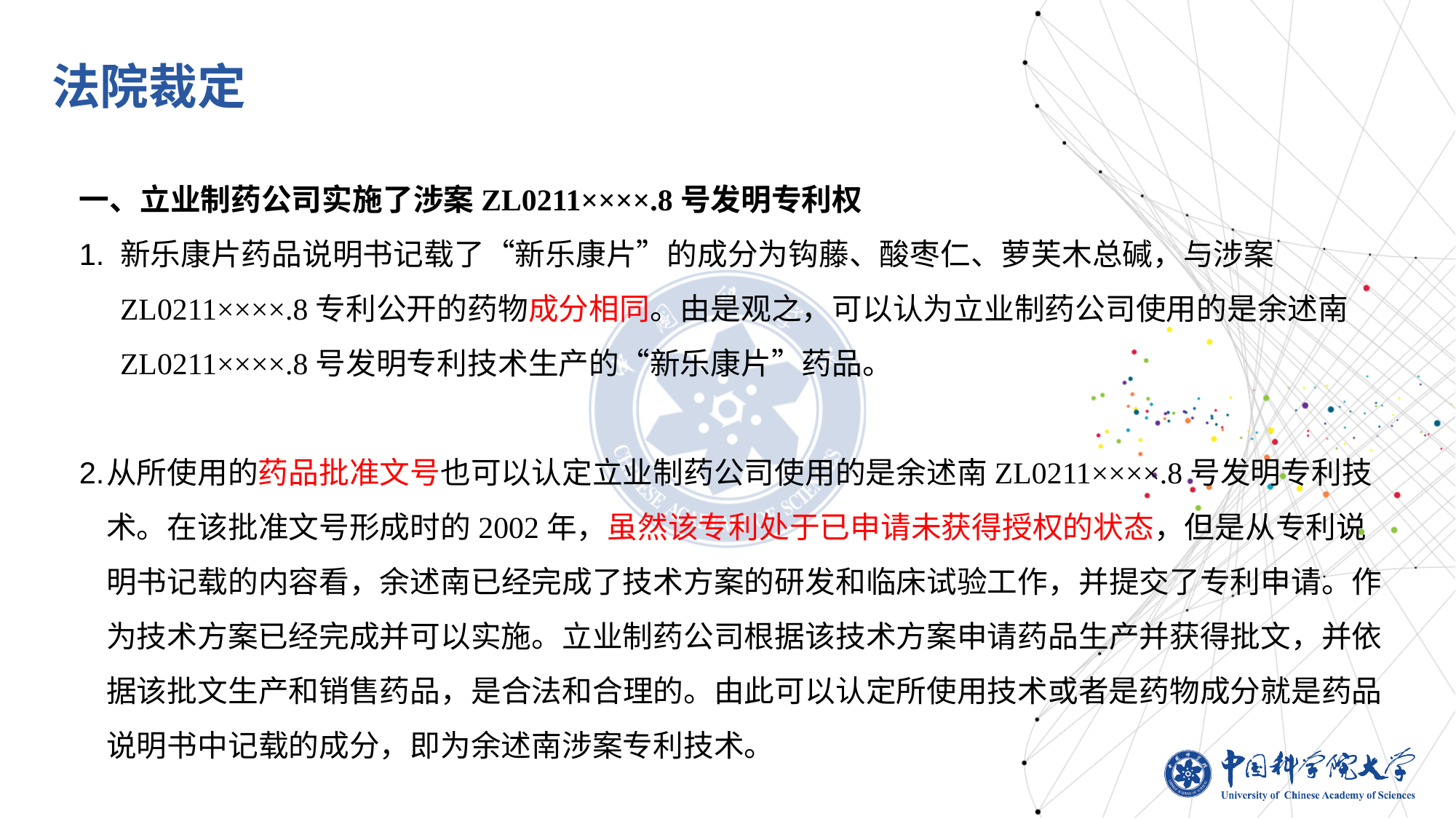

法院裁定
一、立业制药公司实施了涉案ZL0211××××.8号发明专利权
新乐康片药品说明书记载了“新乐康片”的成分为钩藤、酸枣仁、萝芙木总碱，与涉案ZL0211××××.8专利公开的药物成分相同。由是观之，可以认为立业制药公司使用的是余述南ZL0211××××.8号发明专利技术生产的“新乐康片”药品。

从所使用的药品批准文号也可以认定立业制药公司使用的是余述南ZL0211××××.8号发明专利技术。在该批准文号形成时的2002年，虽然该专利处于已申请未获得授权的状态，但是从专利说明书记载的内容看，余述南已经完成了技术方案的研发和临床试验工作，并提交了专利申请。作为技术方案已经完成并可以实施。立业制药公司根据该技术方案申请药品生产并获得批文，并依据该批文生产和销售药品，是合法和合理的。由此可以认定所使用技术或者是药物成分就是药品说明书中记载的成分，即为余述南涉案专利技术。